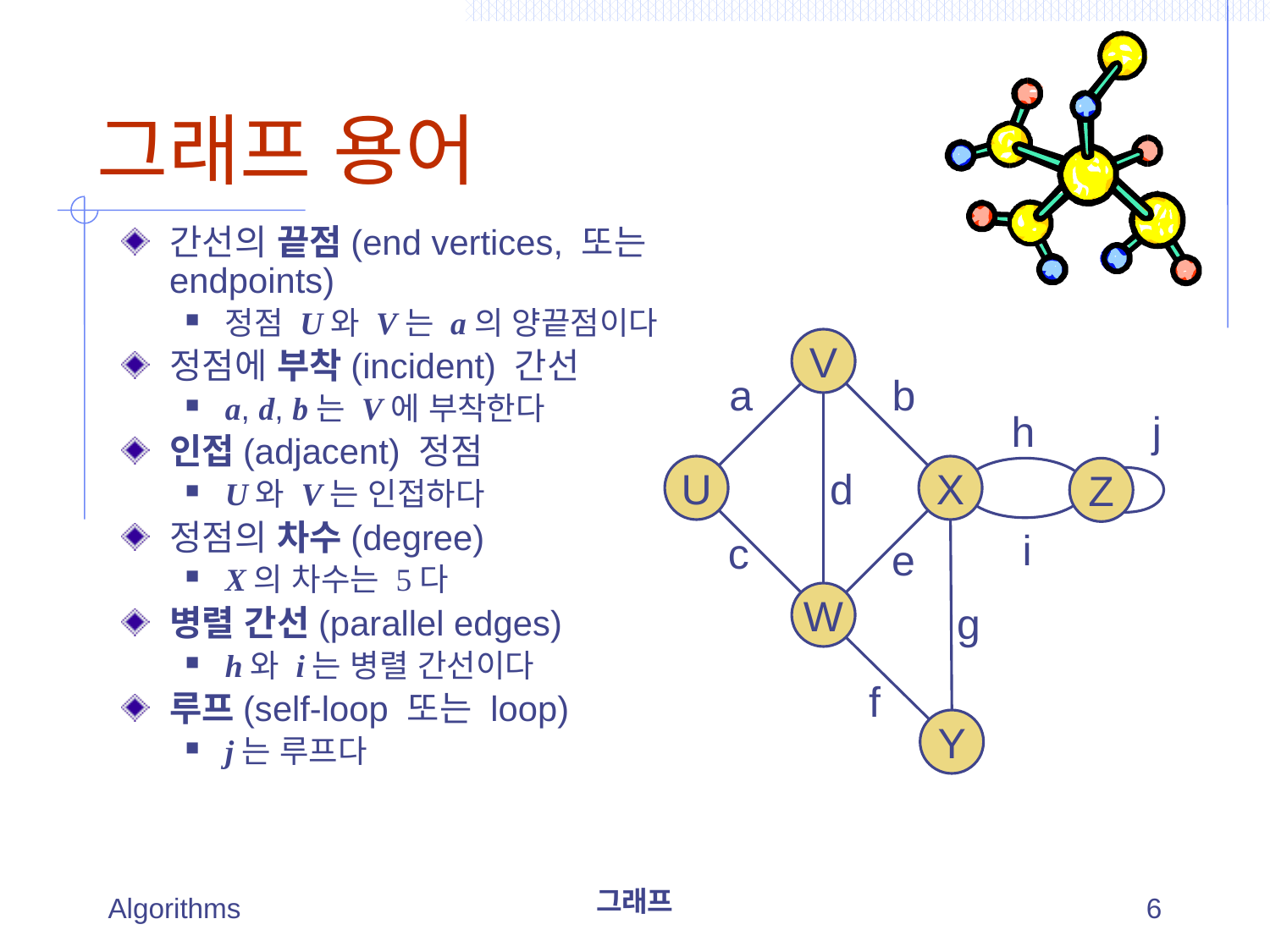

# 그래프 용어
간선의 끝점(end vertices, 또는 endpoints)
정점 U와 V는 a의 양끝점이다
정점에 부착(incident) 간선
a, d, b는 V에 부착한다
인접(adjacent) 정점
U와 V는 인접하다
정점의 차수(degree)
X의 차수는 5다
병렬 간선(parallel edges)
h와 i는 병렬 간선이다
루프(self-loop 또는 loop)
j는 루프다
V
a
b
h
j

U
d
X

Z
i
c
e
W
g
f
Y
Algorithms
그래프
6